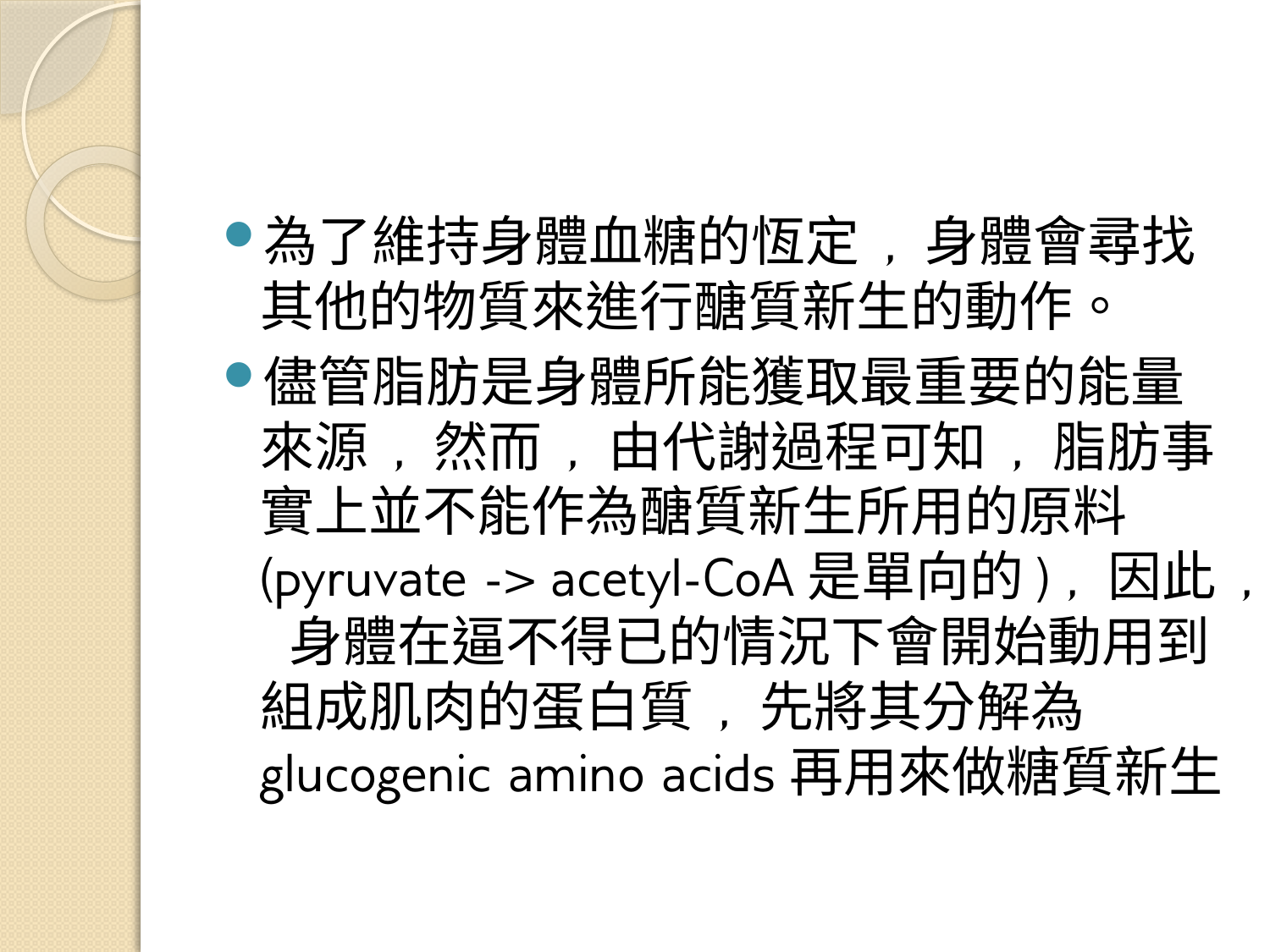

#
為了維持身體血糖的恆定 , 身體會尋找其他的物質來進行醣質新生的動作。
儘管脂肪是身體所能獲取最重要的能量來源 , 然而 , 由代謝過程可知 , 脂肪事實上並不能作為醣質新生所用的原料 (pyruvate -> acetyl-CoA是單向的) , 因此 , 身體在逼不得已的情況下會開始動用到組成肌肉的蛋白質 , 先將其分解為glucogenic amino acids再用來做糖質新生